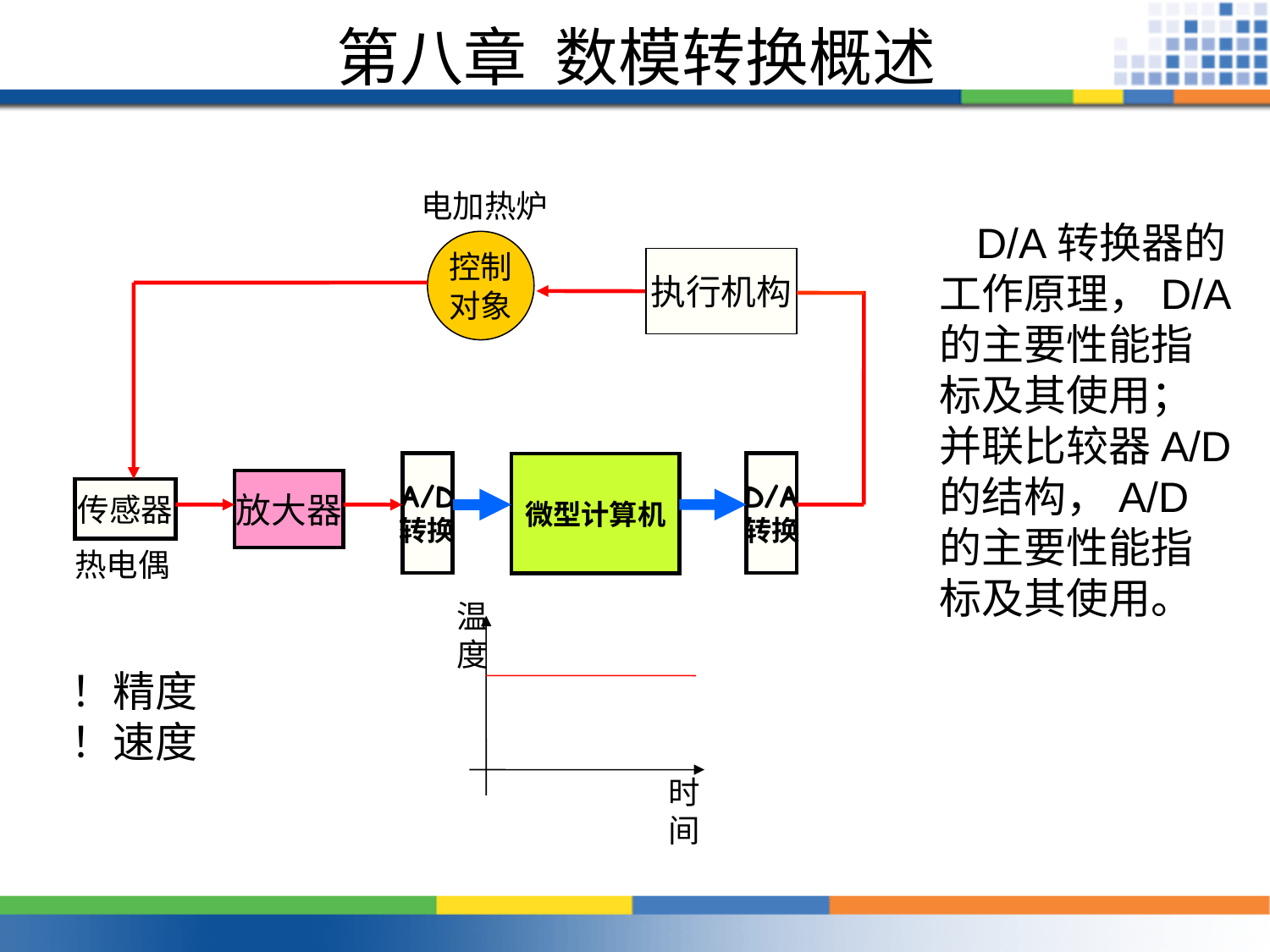

# 第八章  数模转换概述
 电加热炉
   热电偶
控制
对象
执行机构

A/D
转换
D/A
转换
微型计算机
放大器
传感器

温度

时间

！精度
！速度
D/A转换器的工作原理，D/A的主要性能指标及其使用；并联比较器A/D的结构，A/D的主要性能指标及其使用。